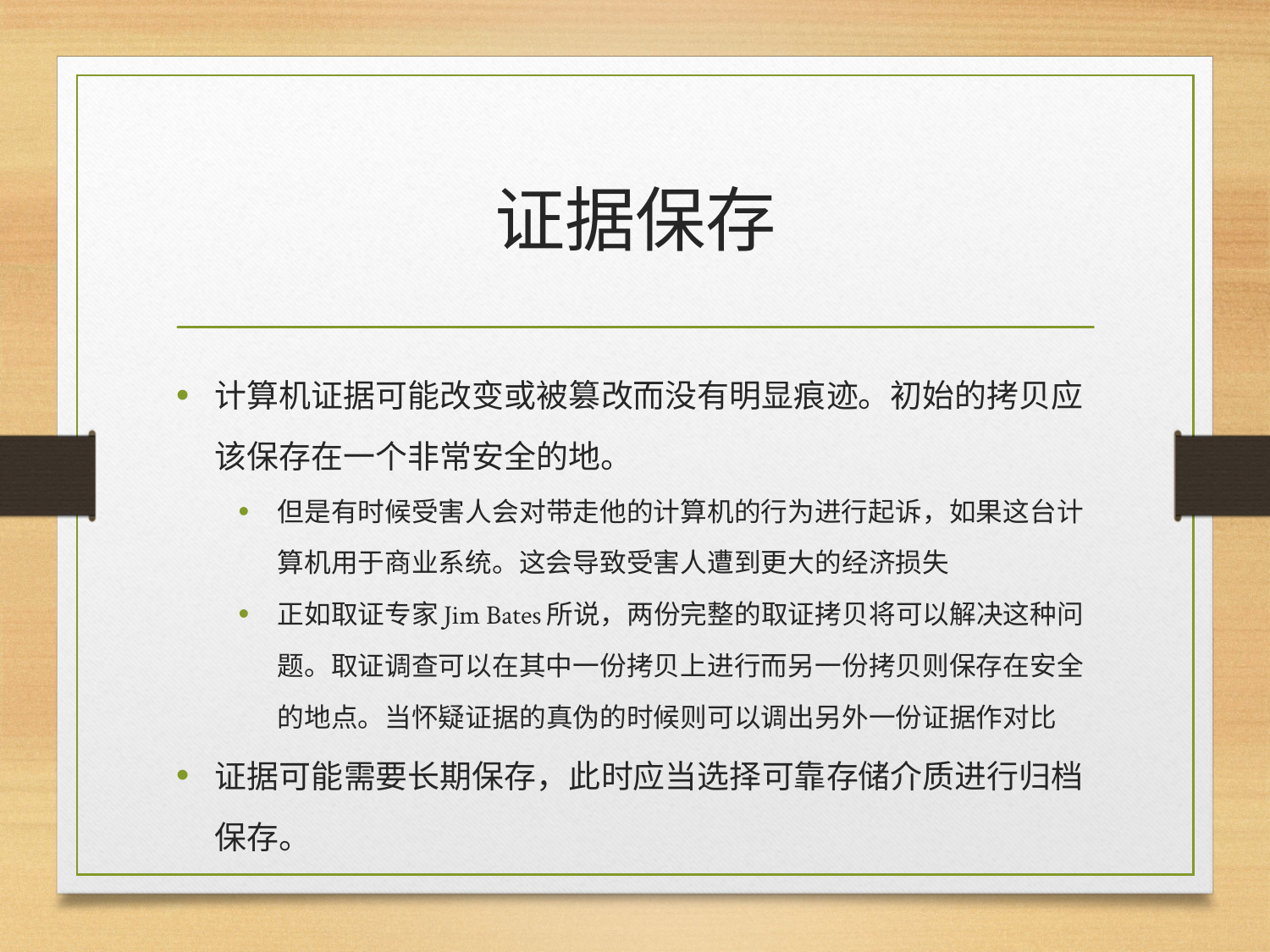

# 证据保存
计算机证据可能改变或被篡改而没有明显痕迹。初始的拷贝应该保存在一个非常安全的地。
但是有时候受害人会对带走他的计算机的行为进行起诉，如果这台计算机用于商业系统。这会导致受害人遭到更大的经济损失
正如取证专家Jim Bates所说，两份完整的取证拷贝将可以解决这种问题。取证调查可以在其中一份拷贝上进行而另一份拷贝则保存在安全的地点。当怀疑证据的真伪的时候则可以调出另外一份证据作对比
证据可能需要长期保存，此时应当选择可靠存储介质进行归档保存。